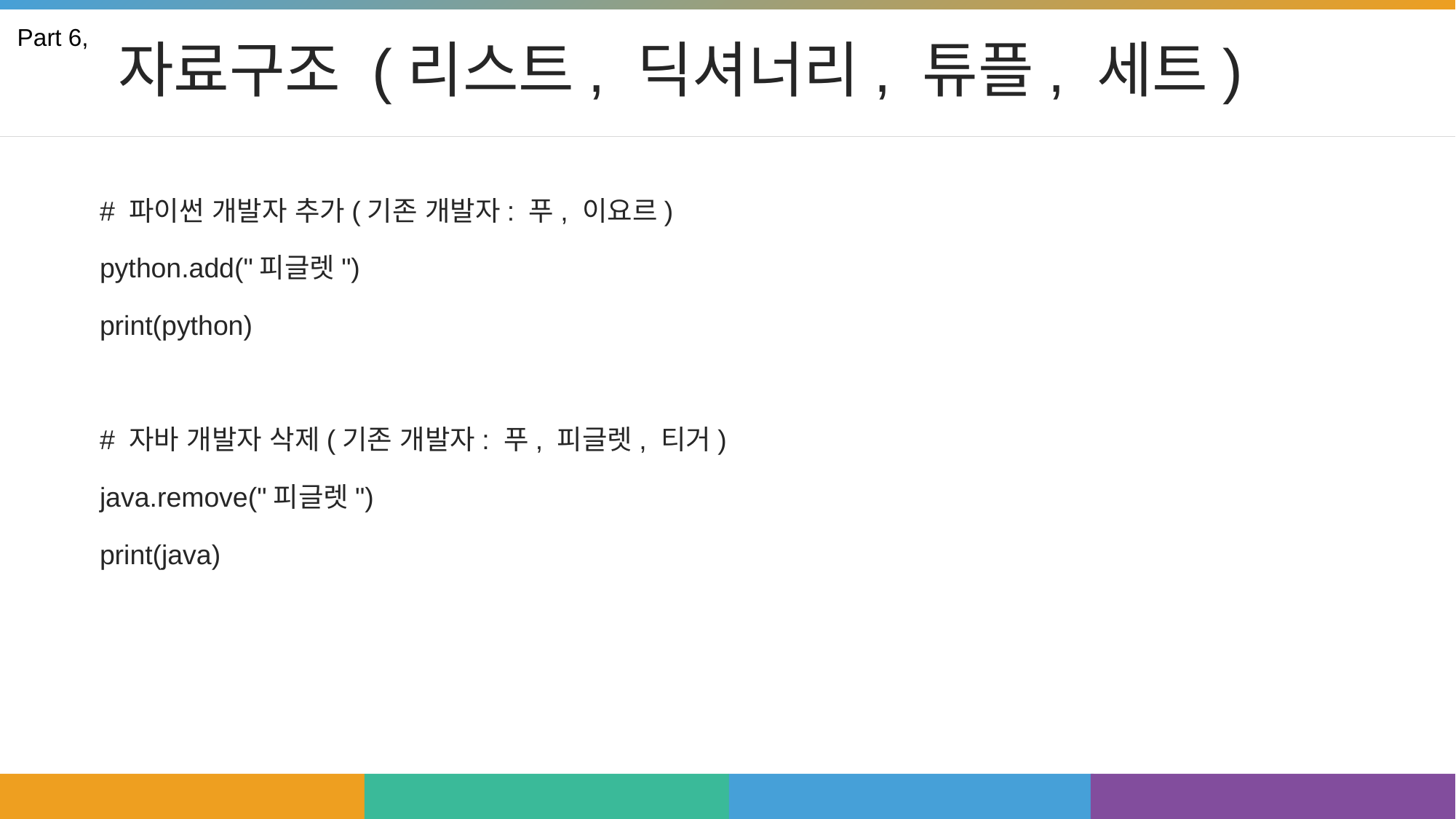

# 자료구조 (리스트, 딕셔너리, 튜플, 세트)
Part 6,
# 파이썬 개발자 추가(기존 개발자: 푸, 이요르)
python.add("피글렛")
print(python)

# 자바 개발자 삭제(기존 개발자: 푸, 피글렛, 티거)
java.remove("피글렛")
print(java)